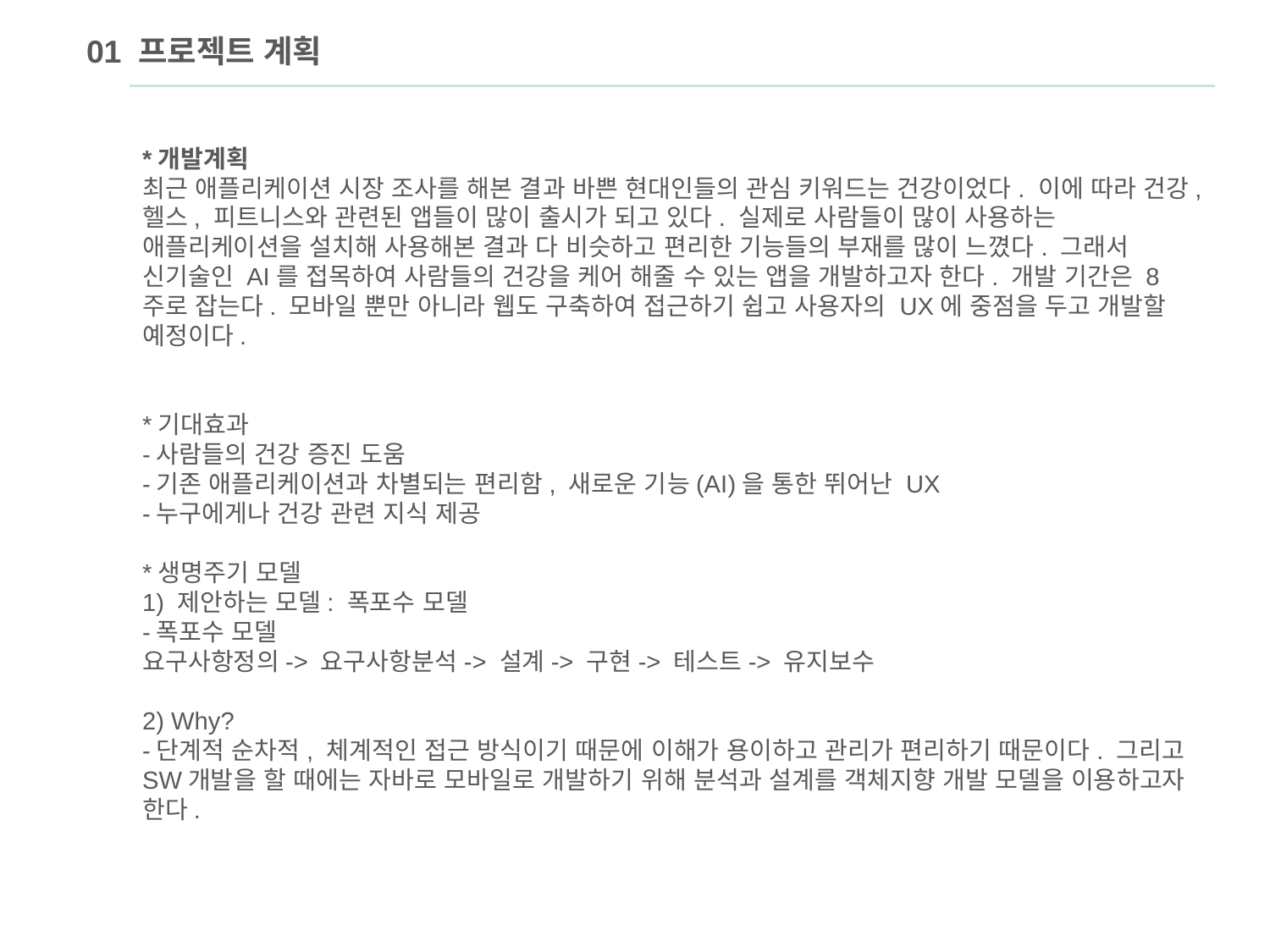

01 프로젝트 계획
*개발계획
최근 애플리케이션 시장 조사를 해본 결과 바쁜 현대인들의 관심 키워드는 건강이었다. 이에 따라 건강, 헬스, 피트니스와 관련된 앱들이 많이 출시가 되고 있다. 실제로 사람들이 많이 사용하는 애플리케이션을 설치해 사용해본 결과 다 비슷하고 편리한 기능들의 부재를 많이 느꼈다. 그래서 신기술인 AI를 접목하여 사람들의 건강을 케어 해줄 수 있는 앱을 개발하고자 한다. 개발 기간은 8주로 잡는다. 모바일 뿐만 아니라 웹도 구축하여 접근하기 쉽고 사용자의 UX에 중점을 두고 개발할 예정이다.

*기대효과
-사람들의 건강 증진 도움
-기존 애플리케이션과 차별되는 편리함, 새로운 기능(AI)을 통한 뛰어난 UX
-누구에게나 건강 관련 지식 제공

*생명주기 모델
1) 제안하는 모델: 폭포수 모델
-폭포수 모델
요구사항정의-> 요구사항분석-> 설계-> 구현-> 테스트-> 유지보수

2) Why?
-단계적 순차적, 체계적인 접근 방식이기 때문에 이해가 용이하고 관리가 편리하기 때문이다. 그리고 SW개발을 할 때에는 자바로 모바일로 개발하기 위해 분석과 설계를 객체지향 개발 모델을 이용하고자 한다.